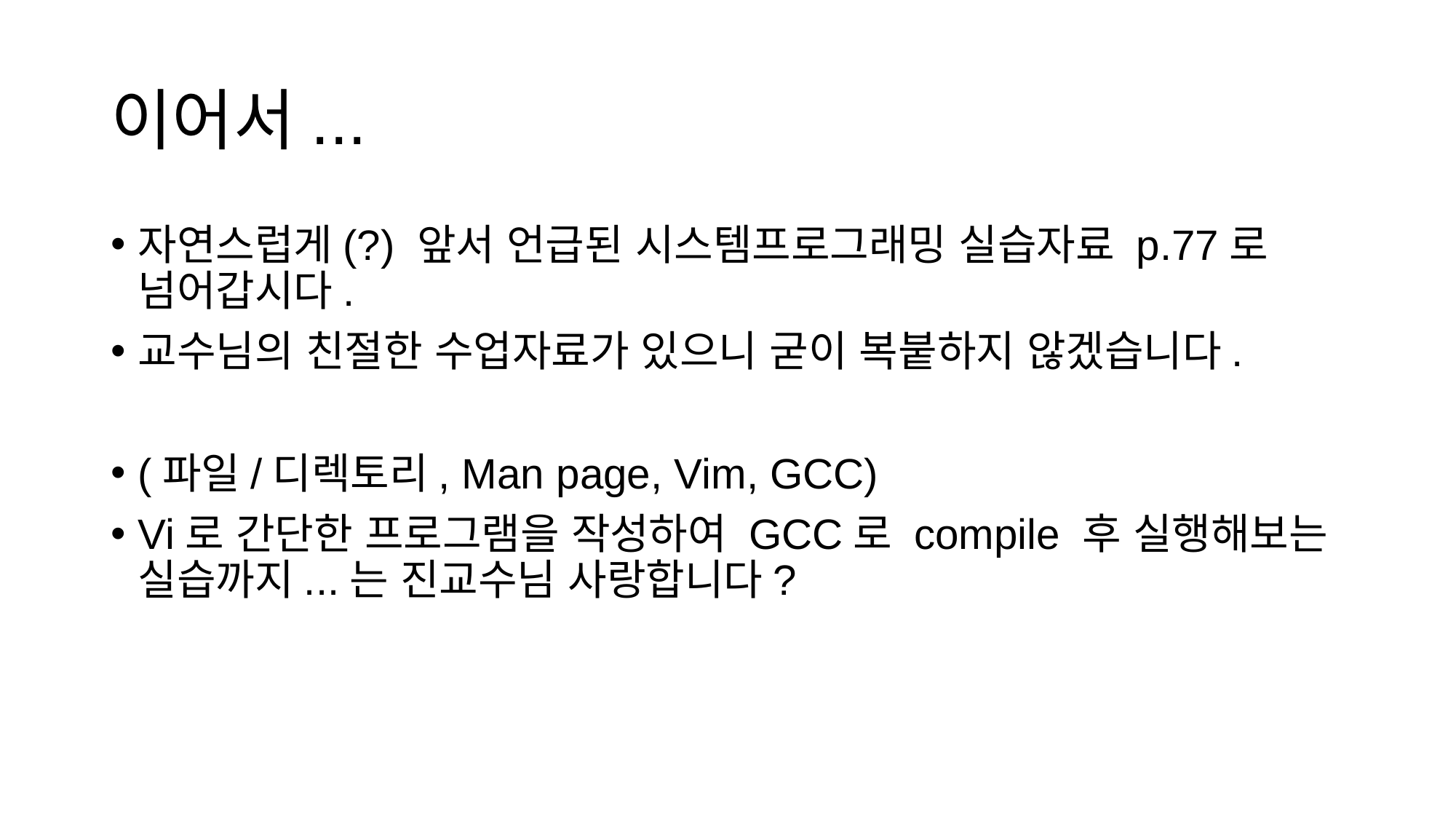

# 이어서...
자연스럽게(?) 앞서 언급된 시스템프로그래밍 실습자료 p.77로 넘어갑시다.
교수님의 친절한 수업자료가 있으니 굳이 복붙하지 않겠습니다.

(파일/디렉토리, Man page, Vim, GCC)
Vi로 간단한 프로그램을 작성하여 GCC로 compile 후 실행해보는 실습까지...는 진교수님 사랑합니다?